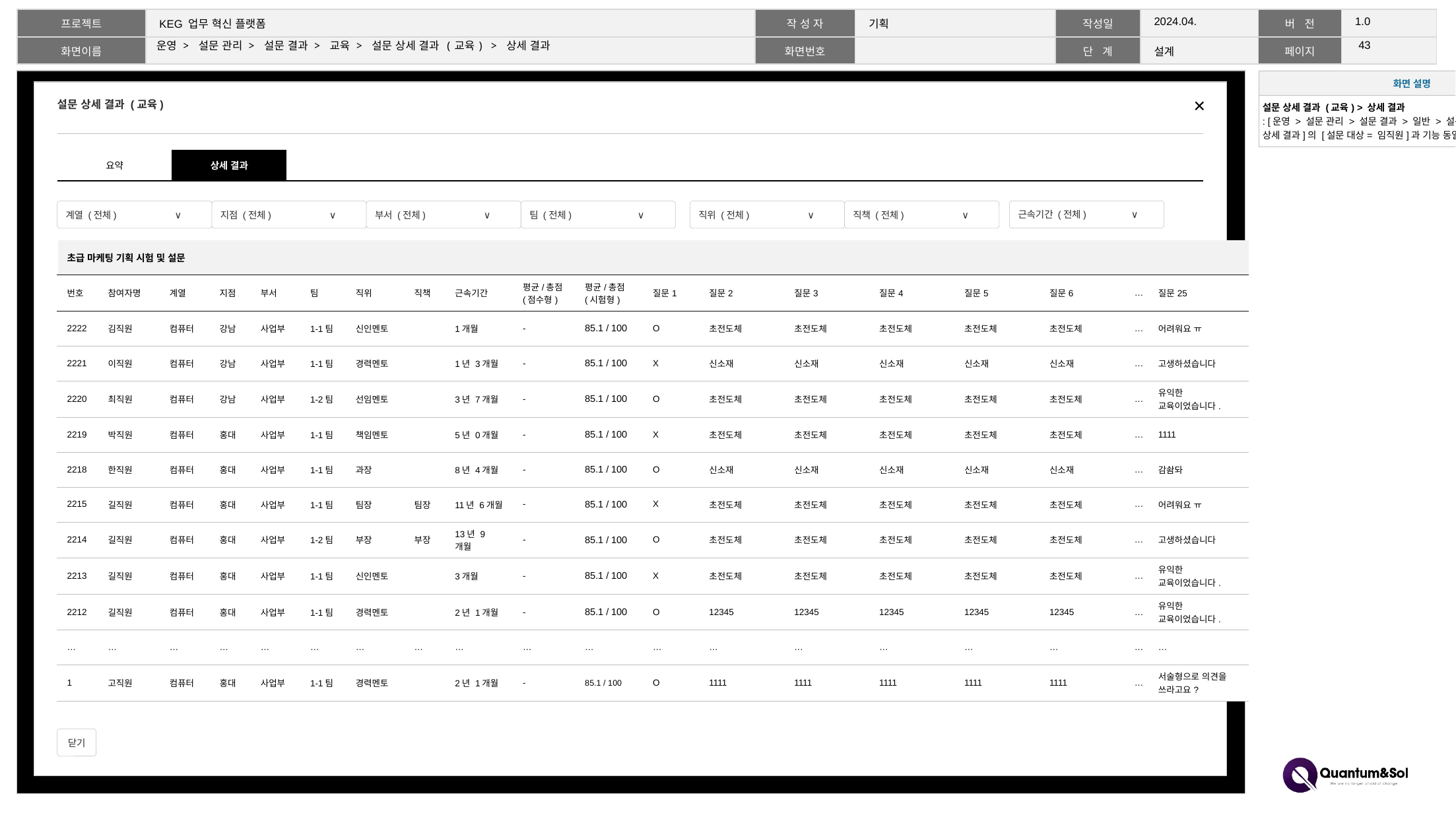

43

# 운영 > 설문 관리 > 설문 결과 > 교육 > 설문 상세 결과 (교육) > 상세 결과
| 화면 설명 |
| --- |
| 설문 상세 결과 (교육) > 상세 결과 : [운영 > 설문 관리 > 설문 결과 > 일반 > 설문 상세 결과 (일반) > 상세 결과]의 [설문 대상= 임직원]과 기능 동일함. |
설문 상세 결과 (교육)
닫기
| 요약 | 상세 결과 |  |  |  |  |  |  |  |  |
| --- | --- | --- | --- | --- | --- | --- | --- | --- | --- |
근속기간 (전체)                 ∨
계열 (전체)                      ∨
지점 (전체)                      ∨
부서 (전체)                      ∨
팀 (전체)                         ∨
직위 (전체)                      ∨
직책 (전체)                      ∨
| 초급 마케팅 기획 시험 및 설문 |  |  |  |  |  |  |  |  |  |  |  |  |  |  |  |  |  |  |
| --- | --- | --- | --- | --- | --- | --- | --- | --- | --- | --- | --- | --- | --- | --- | --- | --- | --- | --- |
| 번호 | 참여자명 | 계열 | 지점 | 부서 | 팀 | 직위 | 직책 | 근속기간 | 평균/총점 (점수형) | 평균/총점 (시험형) | 질문1 | 질문2 | 질문3 | 질문4 | 질문5 | 질문6 | … | 질문25 |
| 2222 | 김직원 | 컴퓨터 | 강남 | 사업부 | 1-1팀 | 신인멘토 |  | 1개월 | - | 85.1 / 100 | O | 초전도체 | 초전도체 | 초전도체 | 초전도체 | 초전도체 | … | 어려워요 ㅠ |
| 2221 | 이직원 | 컴퓨터 | 강남 | 사업부 | 1-1팀 | 경력멘토 |  | 1년 3개월 | - | 85.1 / 100 | X | 신소재 | 신소재 | 신소재 | 신소재 | 신소재 | … | 고생하셨습니다 |
| 2220 | 최직원 | 컴퓨터 | 강남 | 사업부 | 1-2팀 | 선임멘토 |  | 3년 7개월 | - | 85.1 / 100 | O | 초전도체 | 초전도체 | 초전도체 | 초전도체 | 초전도체 | … | 유익한 교육이었습니다. |
| 2219 | 박직원 | 컴퓨터 | 홍대 | 사업부 | 1-1팀 | 책임멘토 |  | 5년 0개월 | - | 85.1 / 100 | X | 초전도체 | 초전도체 | 초전도체 | 초전도체 | 초전도체 | … | 1111 |
| 2218 | 한직원 | 컴퓨터 | 홍대 | 사업부 | 1-1팀 | 과장 |  | 8년 4개월 | - | 85.1 / 100 | O | 신소재 | 신소재 | 신소재 | 신소재 | 신소재 | … | 감솸돠 |
| 2215 | 길직원 | 컴퓨터 | 홍대 | 사업부 | 1-1팀 | 팀장 | 팀장 | 11년 6개월 | - | 85.1 / 100 | X | 초전도체 | 초전도체 | 초전도체 | 초전도체 | 초전도체 | … | 어려워요 ㅠ |
| 2214 | 길직원 | 컴퓨터 | 홍대 | 사업부 | 1-2팀 | 부장 | 부장 | 13년 9개월 | - | 85.1 / 100 | O | 초전도체 | 초전도체 | 초전도체 | 초전도체 | 초전도체 | … | 고생하셨습니다 |
| 2213 | 길직원 | 컴퓨터 | 홍대 | 사업부 | 1-1팀 | 신인멘토 |  | 3개월 | - | 85.1 / 100 | X | 초전도체 | 초전도체 | 초전도체 | 초전도체 | 초전도체 | … | 유익한 교육이었습니다. |
| 2212 | 길직원 | 컴퓨터 | 홍대 | 사업부 | 1-1팀 | 경력멘토 |  | 2년 1개월 | - | 85.1 / 100 | O | 12345 | 12345 | 12345 | 12345 | 12345 | … | 유익한 교육이었습니다. |
| … | … | … | … | … | … | … | … | … | … | … | … | … | … | … | … | … | … | … |
| 1 | 고직원 | 컴퓨터 | 홍대 | 사업부 | 1-1팀 | 경력멘토 |  | 2년 1개월 | - | 85.1 / 100 | O | 1111 | 1111 | 1111 | 1111 | 1111 | … | 서술형으로 의견을 쓰라고요? |